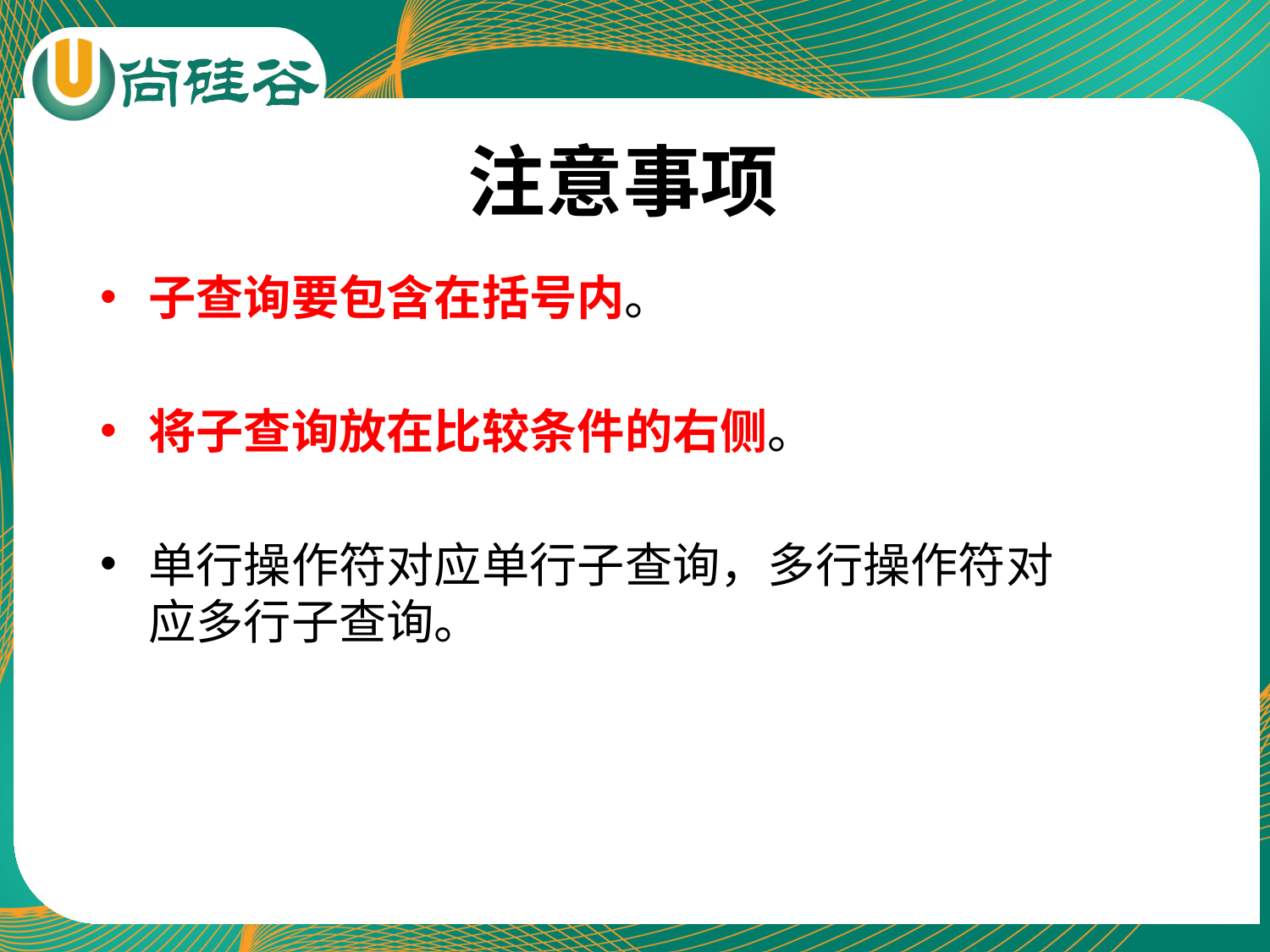

# 注意事项
子查询要包含在括号内。

将子查询放在比较条件的右侧。

单行操作符对应单行子查询，多行操作符对应多行子查询。